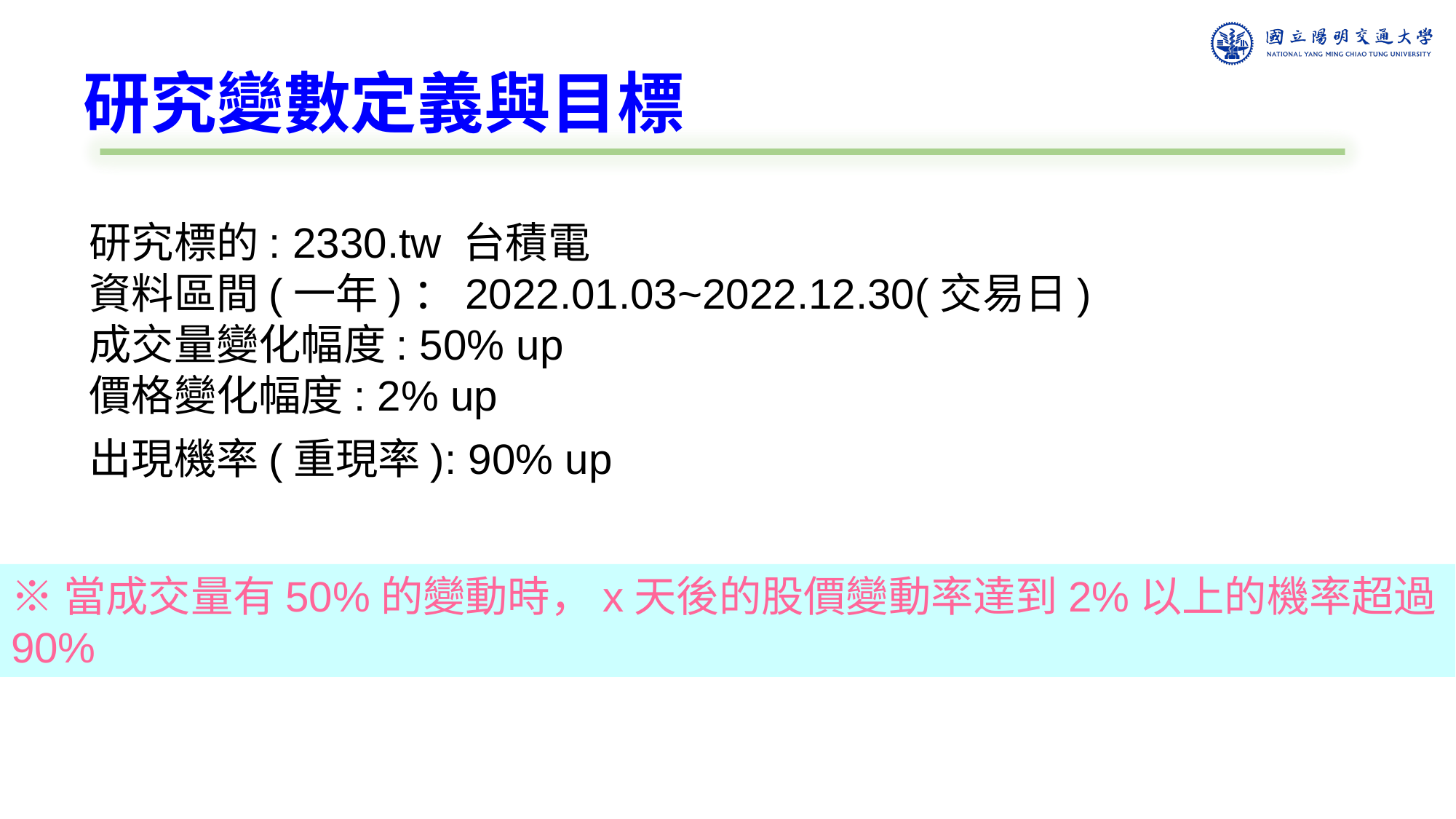

研究變數定義與目標

研究標的: 2330.tw 台積電
資料區間(一年)：2022.01.03~2022.12.30(交易日)
成交量變化幅度: 50% up
價格變化幅度: 2% up
出現機率(重現率): 90% up                   .
※當成交量有50%的變動時，x天後的股價變動率達到2%以上的機率超過90%